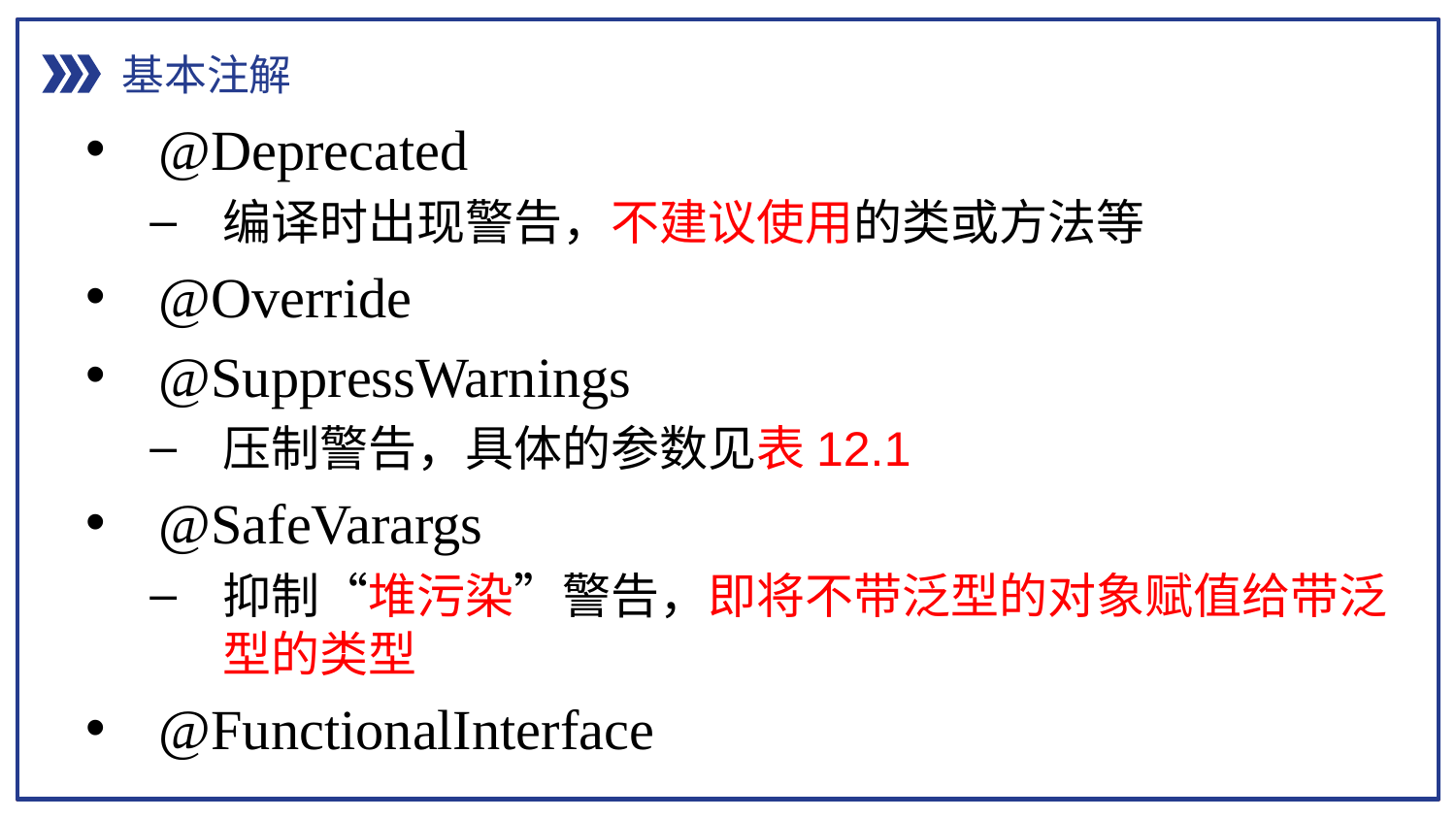

基本注解

@Deprecated
编译时出现警告，不建议使用的类或方法等
@Override
@SuppressWarnings
压制警告，具体的参数见表12.1
@SafeVarargs
抑制“堆污染”警告，即将不带泛型的对象赋值给带泛型的类型
@FunctionalInterface